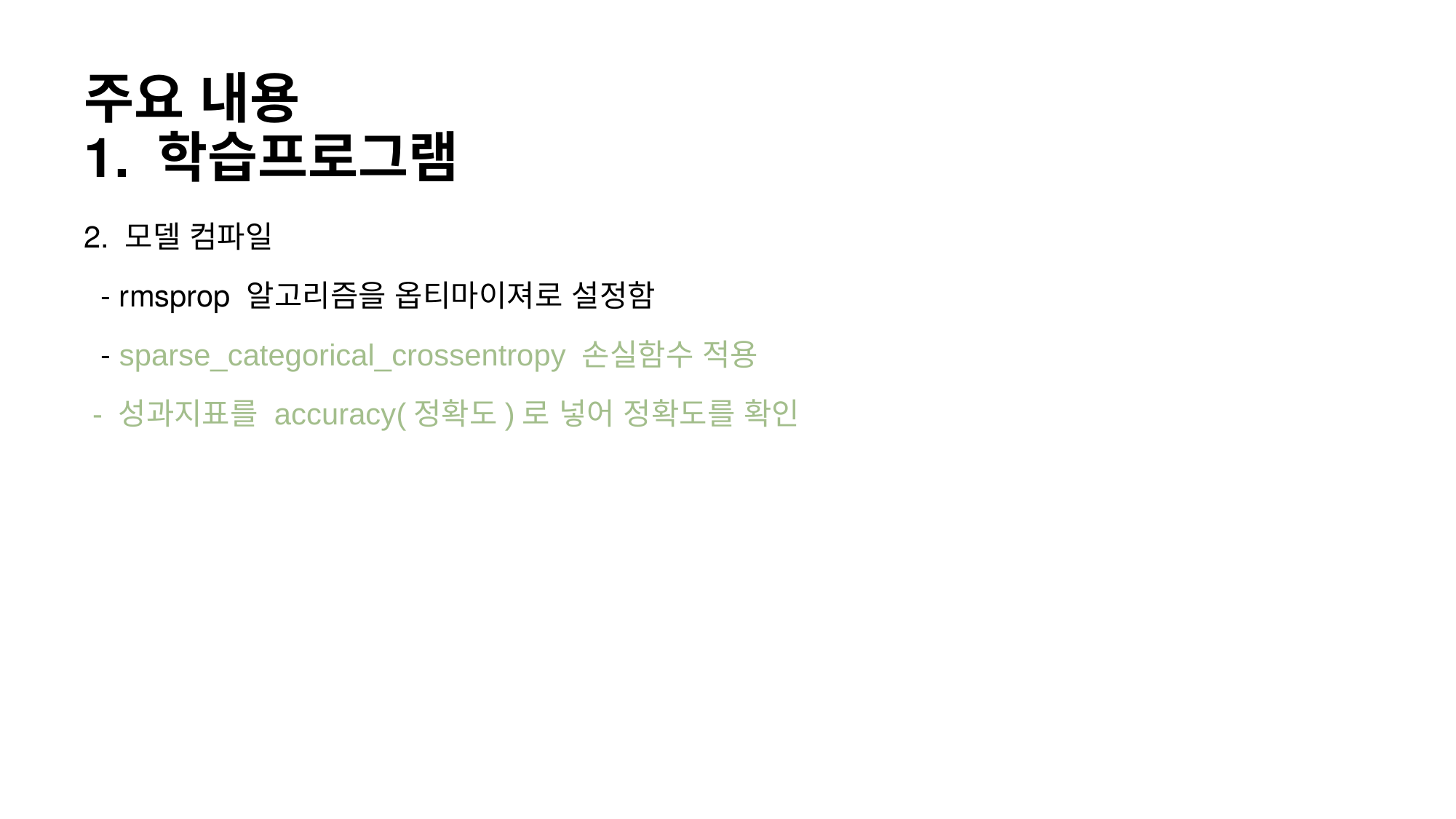

# 주요 내용 1. 학습프로그램

2. 모델 컴파일
  - rmsprop 알고리즘을 옵티마이져로 설정함
  - sparse_categorical_crossentropy 손실함수 적용
 - 성과지표를 accuracy(정확도)로 넣어 정확도를 확인